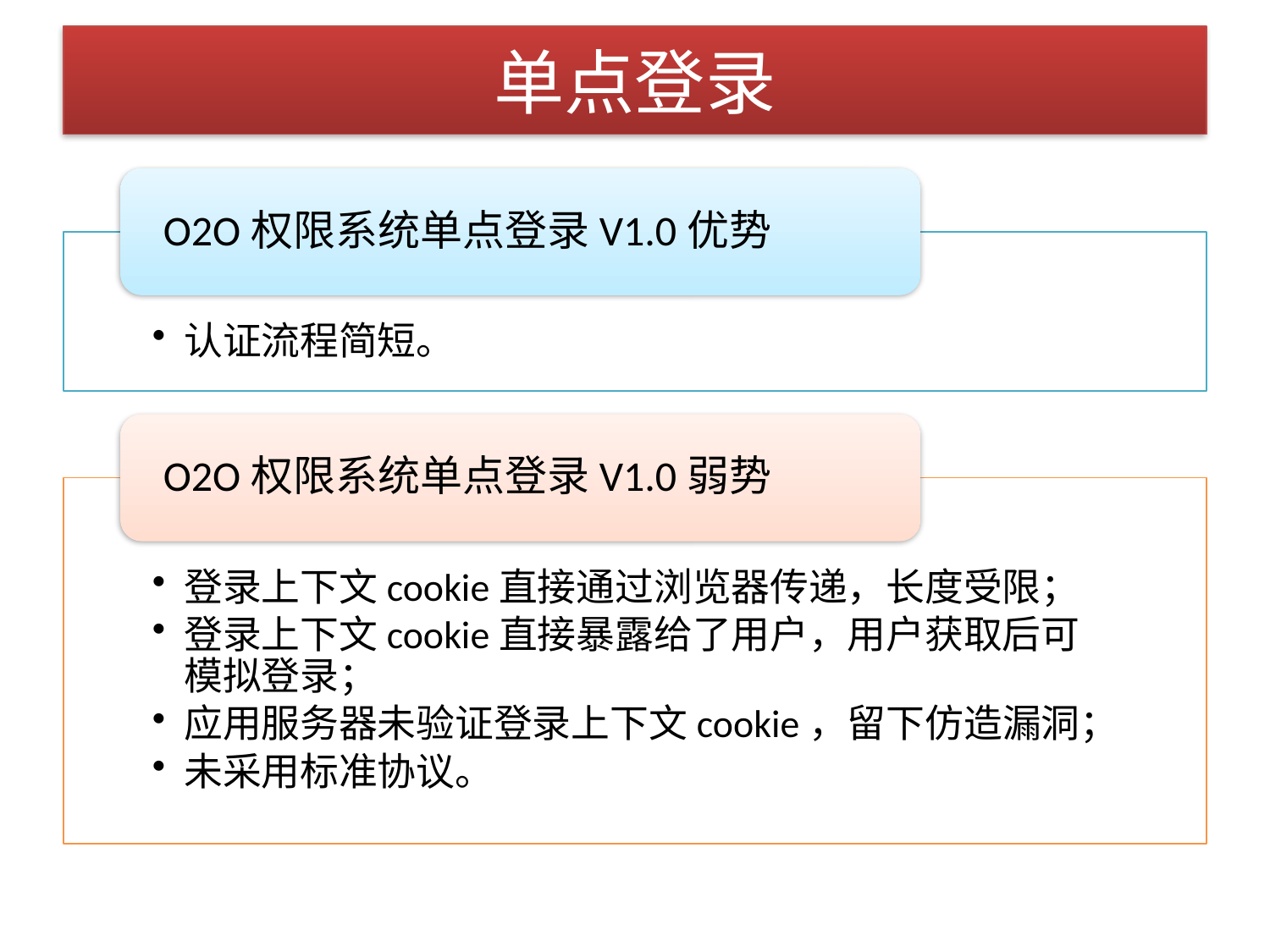

单点登录
#

认证流程简短。
O2O权限系统单点登录V1.0优势
登录上下文cookie直接通过浏览器传递，长度受限；
登录上下文cookie直接暴露给了用户，用户获取后可模拟登录；
应用服务器未验证登录上下文cookie，留下仿造漏洞；
未采用标准协议。
O2O权限系统单点登录V1.0弱势